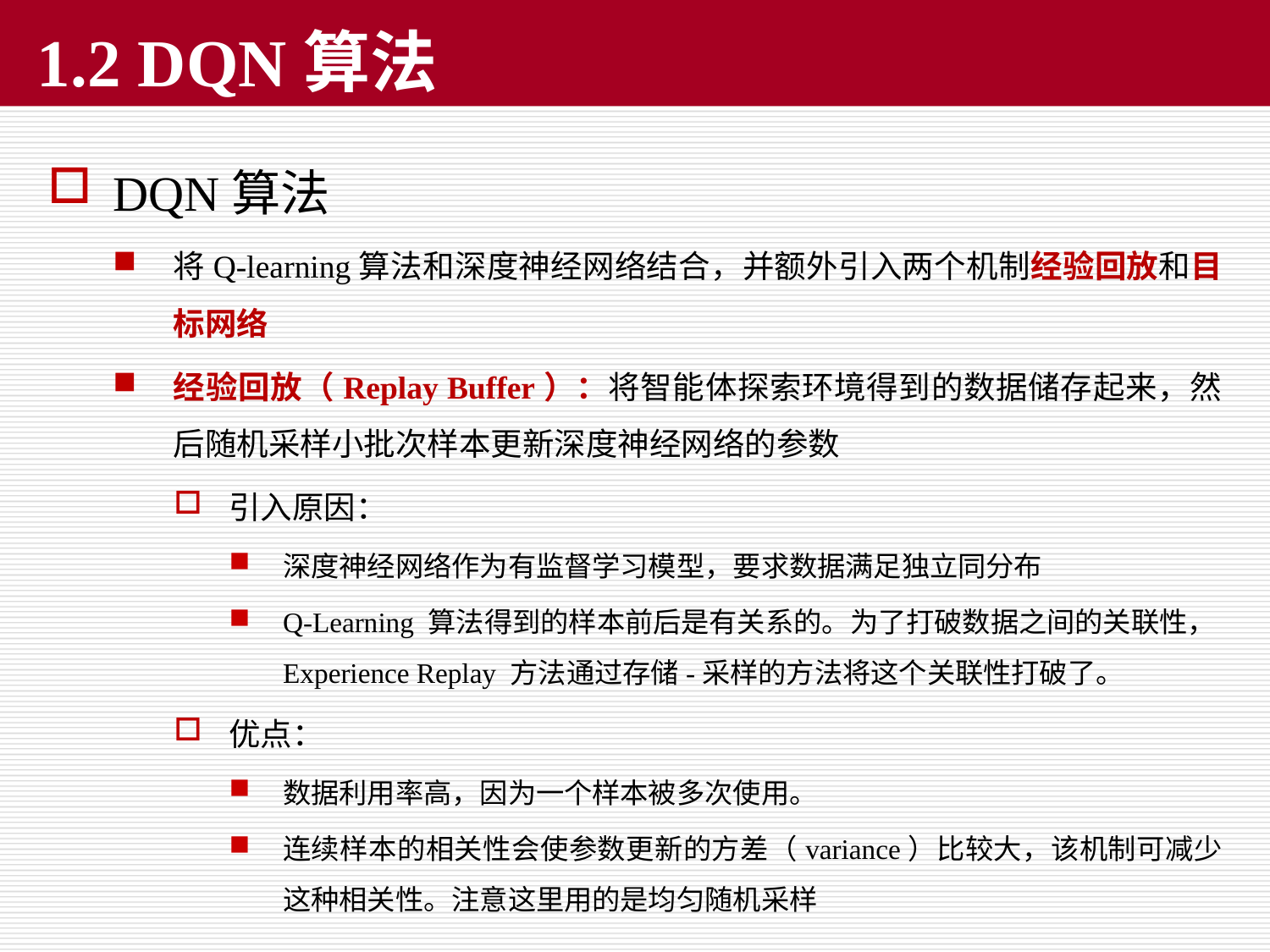

# 1.2 DQN算法
DQN算法
将Q-learning算法和深度神经网络结合，并额外引入两个机制经验回放和目标网络
经验回放（Replay Buffer）：将智能体探索环境得到的数据储存起来，然后随机采样小批次样本更新深度神经网络的参数
引入原因：
深度神经网络作为有监督学习模型，要求数据满足独立同分布
Q-Learning 算法得到的样本前后是有关系的。为了打破数据之间的关联性，Experience Replay 方法通过存储-采样的方法将这个关联性打破了。
优点：
数据利用率高，因为一个样本被多次使用。
连续样本的相关性会使参数更新的方差（variance）比较大，该机制可减少这种相关性。注意这里用的是均匀随机采样

5